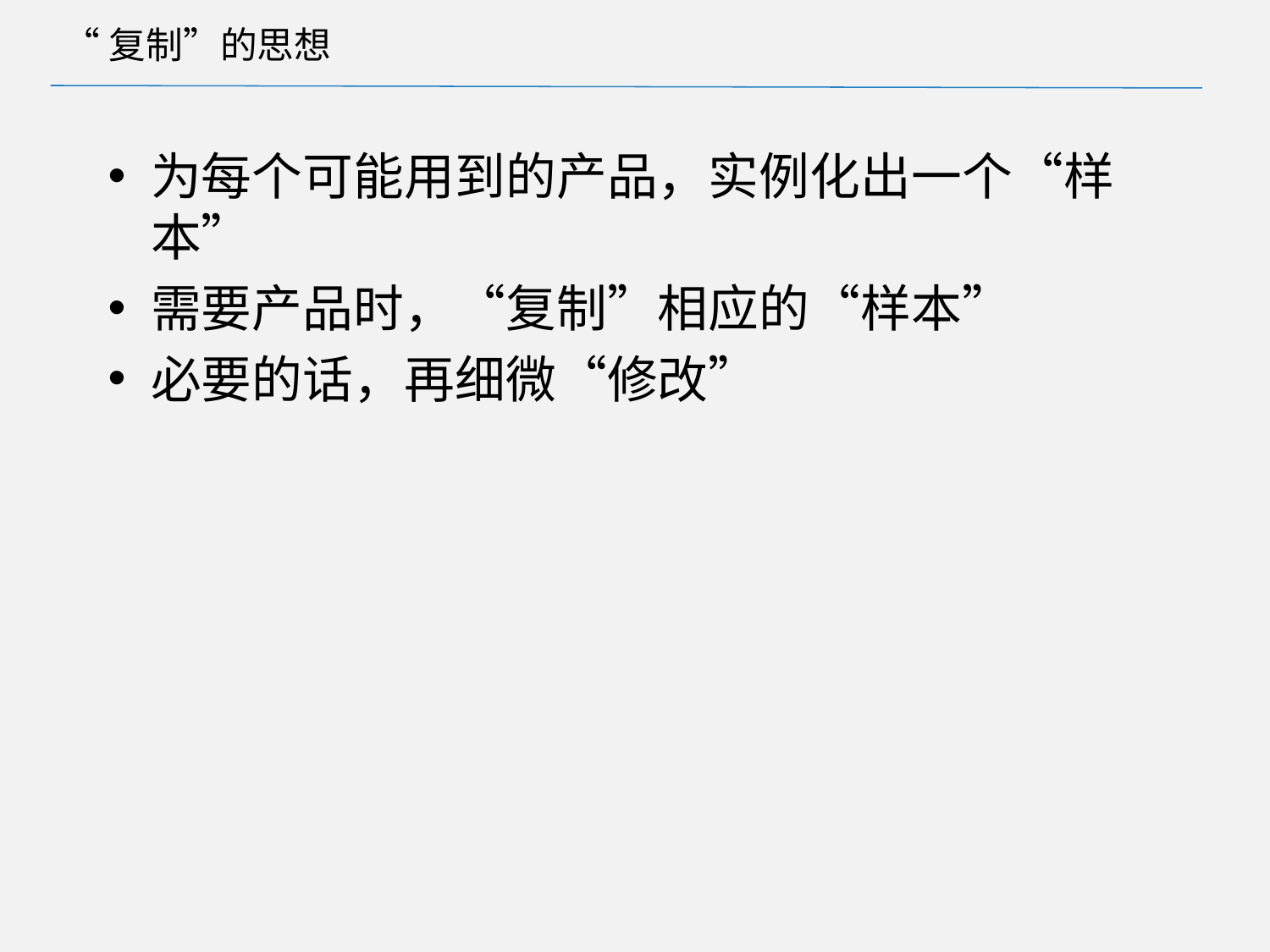

# “复制”的思想
为每个可能用到的产品，实例化出一个“样本”
需要产品时，“复制”相应的“样本”
必要的话，再细微“修改”